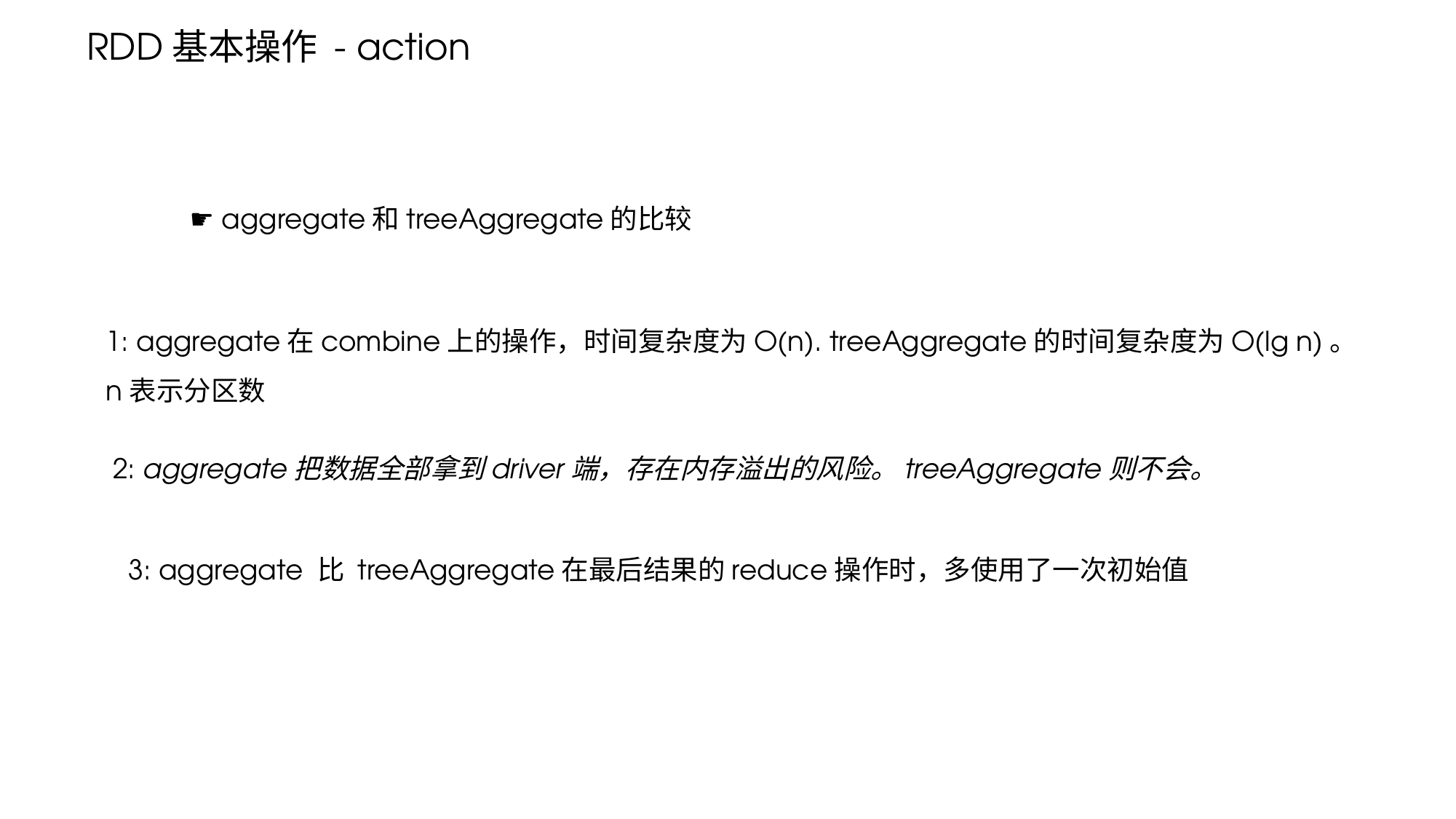

RDD基本操作 - action
☛ aggregate和treeAggregate的比较
1: aggregate在combine上的操作，时间复杂度为O(n). treeAggregate的时间复杂度为O(lg n)。
n表示分区数
2: aggregate把数据全部拿到driver端，存在内存溢出的风险。treeAggregate则不会。
3: aggregate 比 treeAggregate在最后结果的reduce操作时，多使用了一次初始值